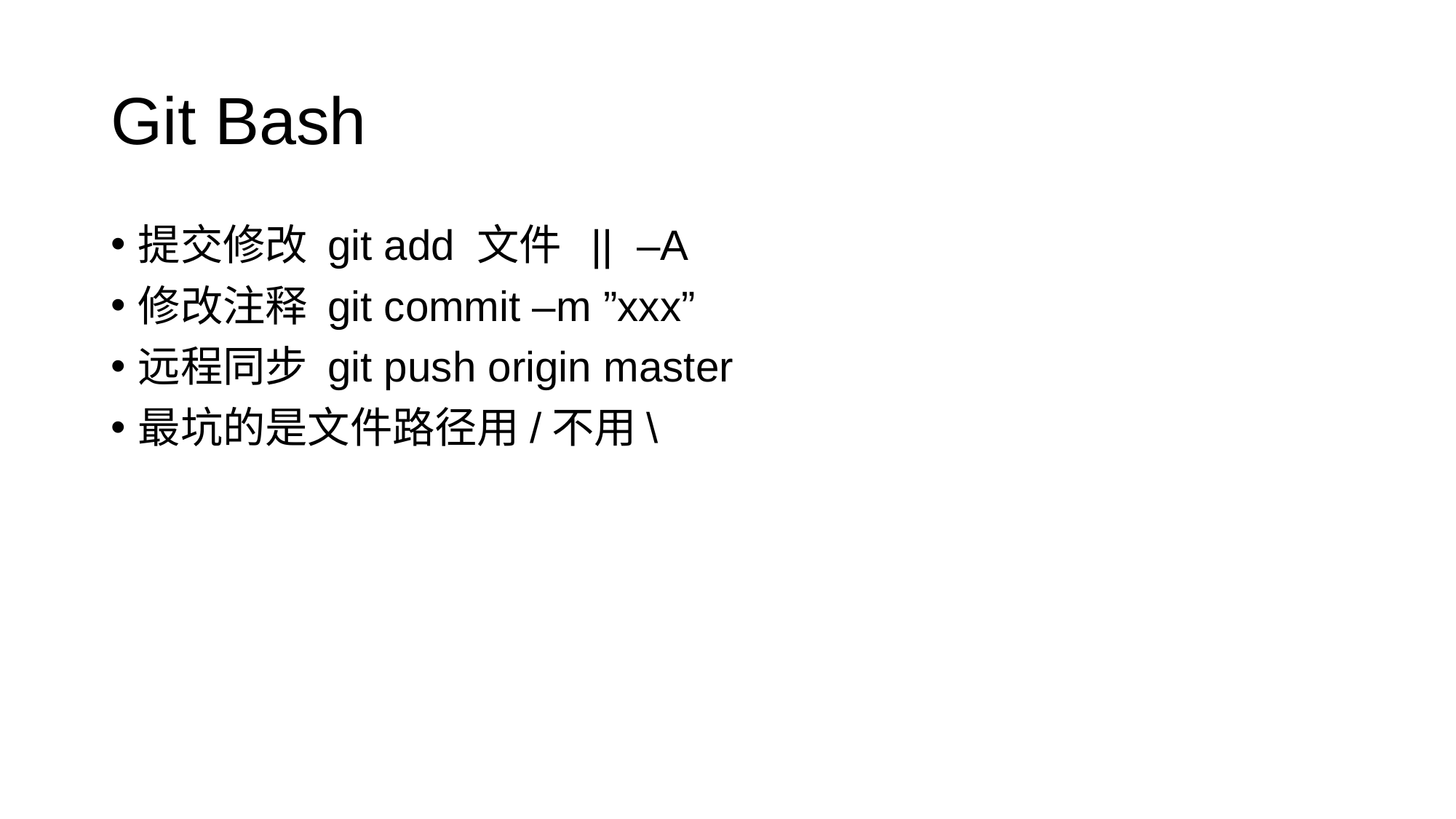

# Git Bash
提交修改 git add 文件  ||  –A
修改注释 git commit –m ”xxx”
远程同步 git push origin master
最坑的是文件路径用/不用\